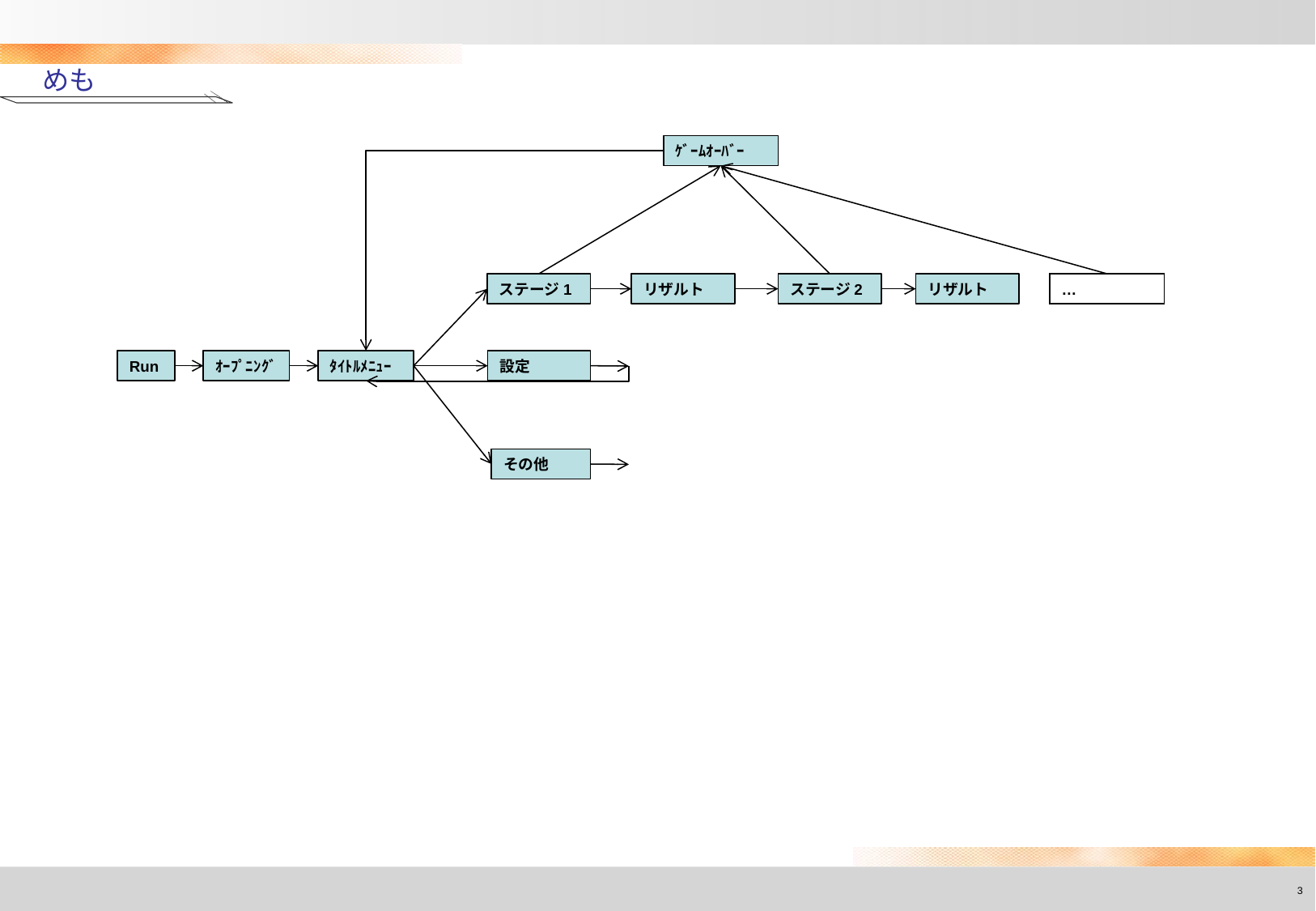

めも

ｹﾞｰﾑｵｰﾊﾞｰ
ステージ1
リザルト
ステージ2
リザルト
…
Run
ｵｰﾌﾟﾆﾝｸﾞ
ﾀｲﾄﾙﾒﾆｭｰ
設定
その他
3